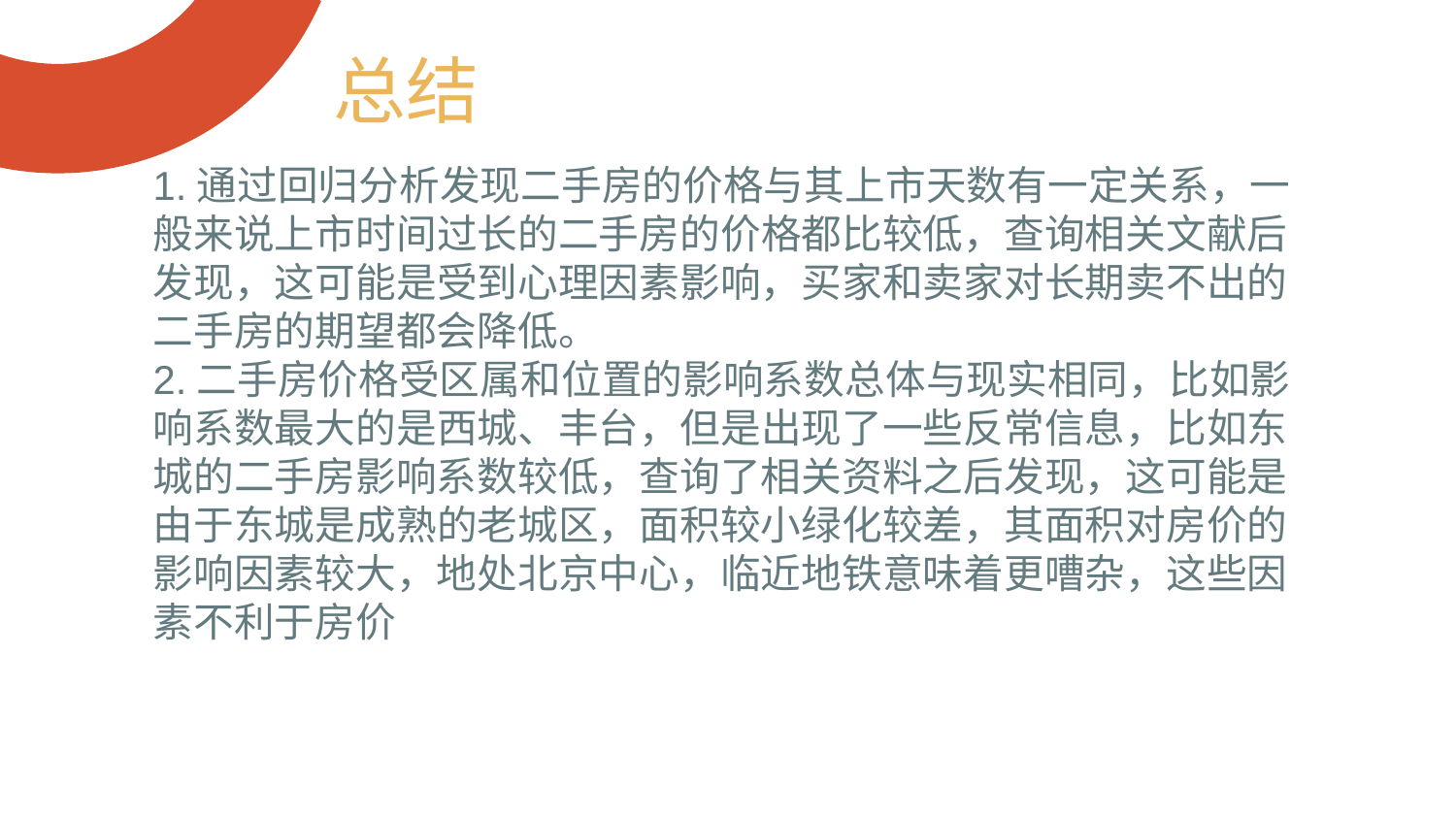

总结
1.通过回归分析发现二手房的价格与其上市天数有一定关系，一般来说上市时间过长的二手房的价格都比较低，查询相关文献后发现，这可能是受到心理因素影响，买家和卖家对长期卖不出的二手房的期望都会降低。
2.二手房价格受区属和位置的影响系数总体与现实相同，比如影响系数最大的是西城、丰台，但是出现了一些反常信息，比如东城的二手房影响系数较低，查询了相关资料之后发现，这可能是由于东城是成熟的老城区，面积较小绿化较差，其面积对房价的影响因素较大，地处北京中心，临近地铁意味着更嘈杂，这些因素不利于房价